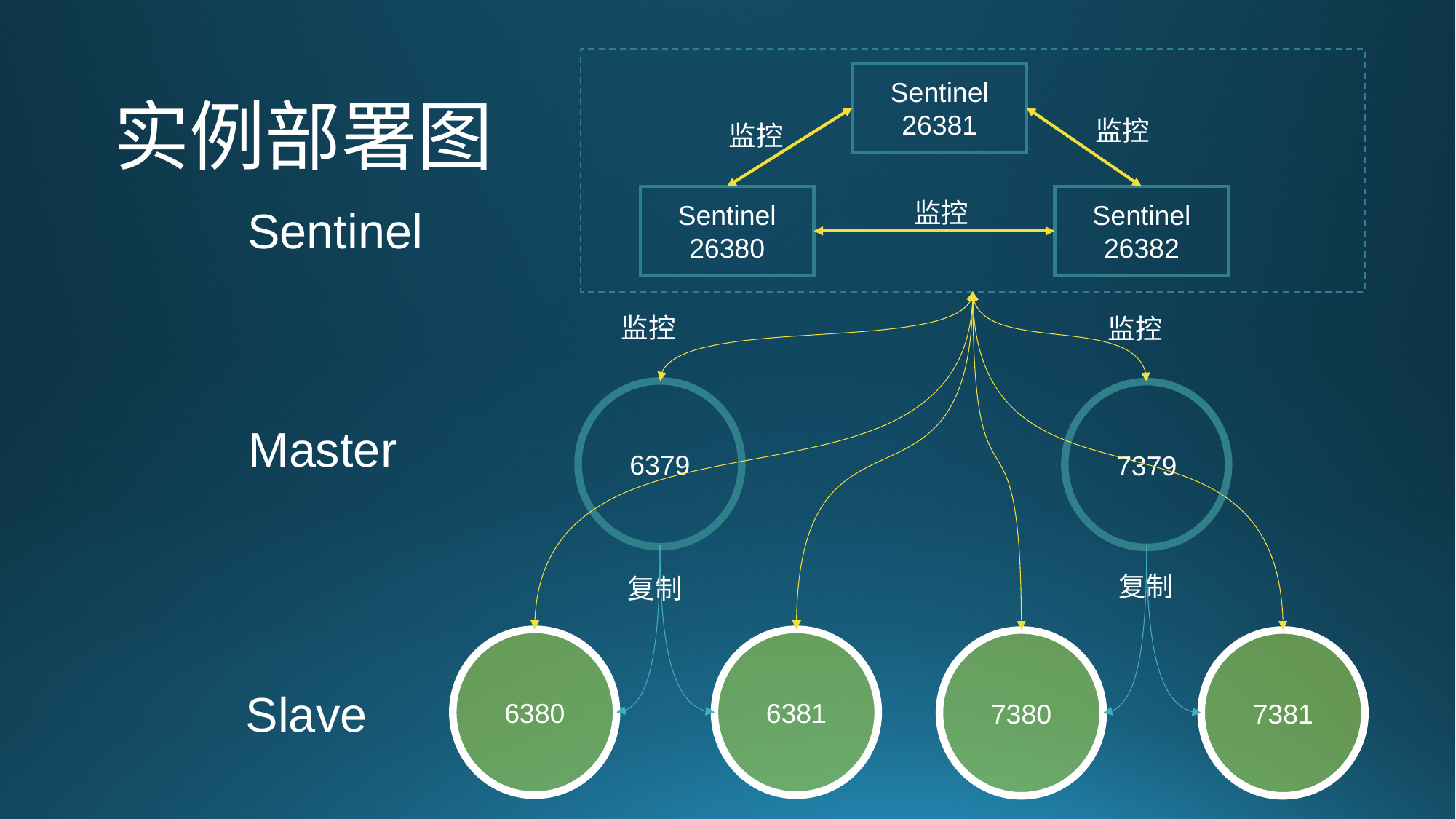

Sentinel
26381
实例部署图
监控
监控
Sentinel
26380
Sentinel
26382
监控
Sentinel
监控
监控
6379
7379
Master
复制
复制
6380
6381
7380
7381
Slave